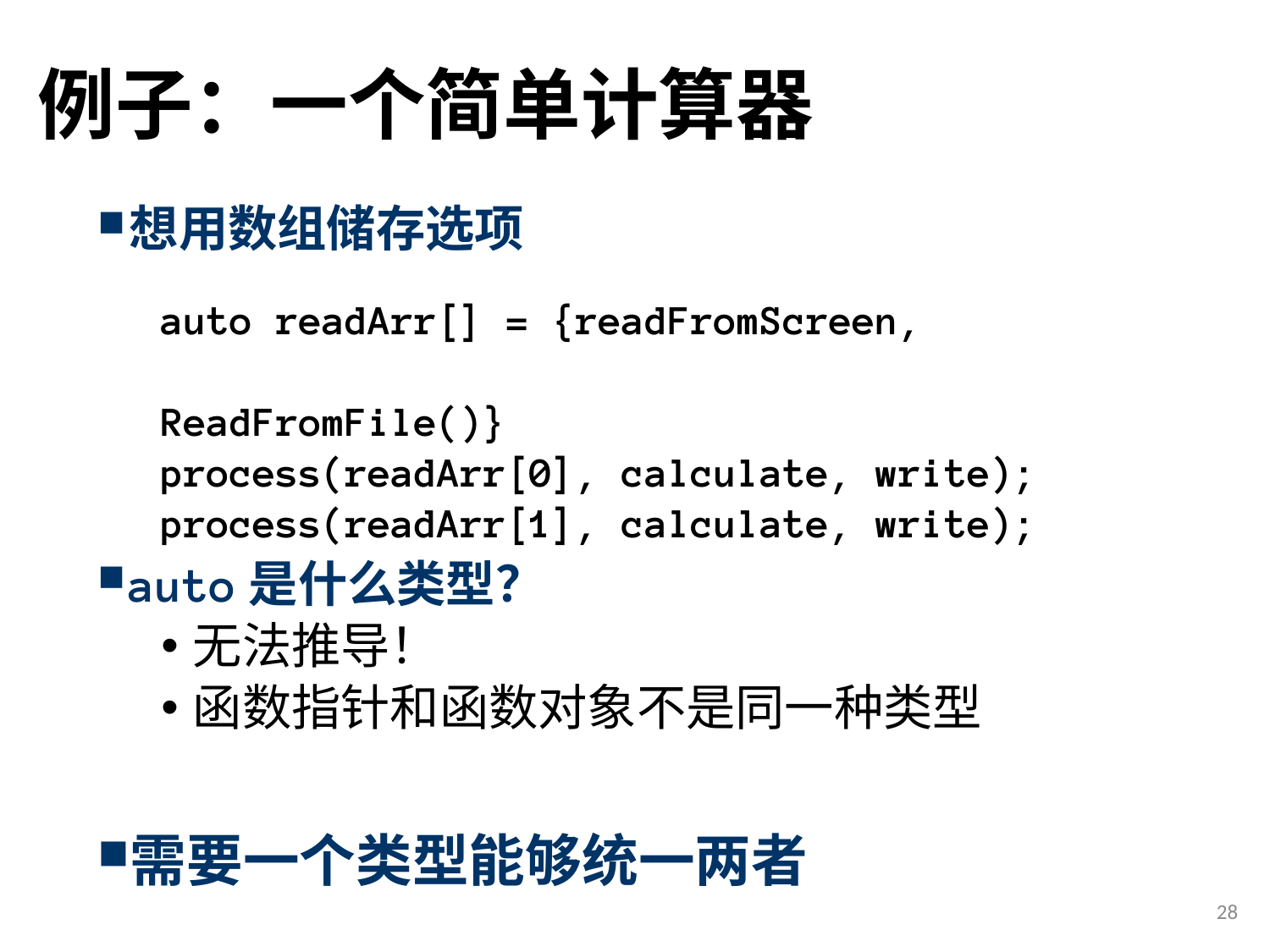

# 例子：一个简单计算器
想用数组储存选项

auto是什么类型？
无法推导！
函数指针和函数对象不是同一种类型

需要一个类型能够统一两者

auto readArr[] = {readFromScreen,
								ReadFromFile()}
process(readArr[0], calculate, write);
process(readArr[1], calculate, write);
28